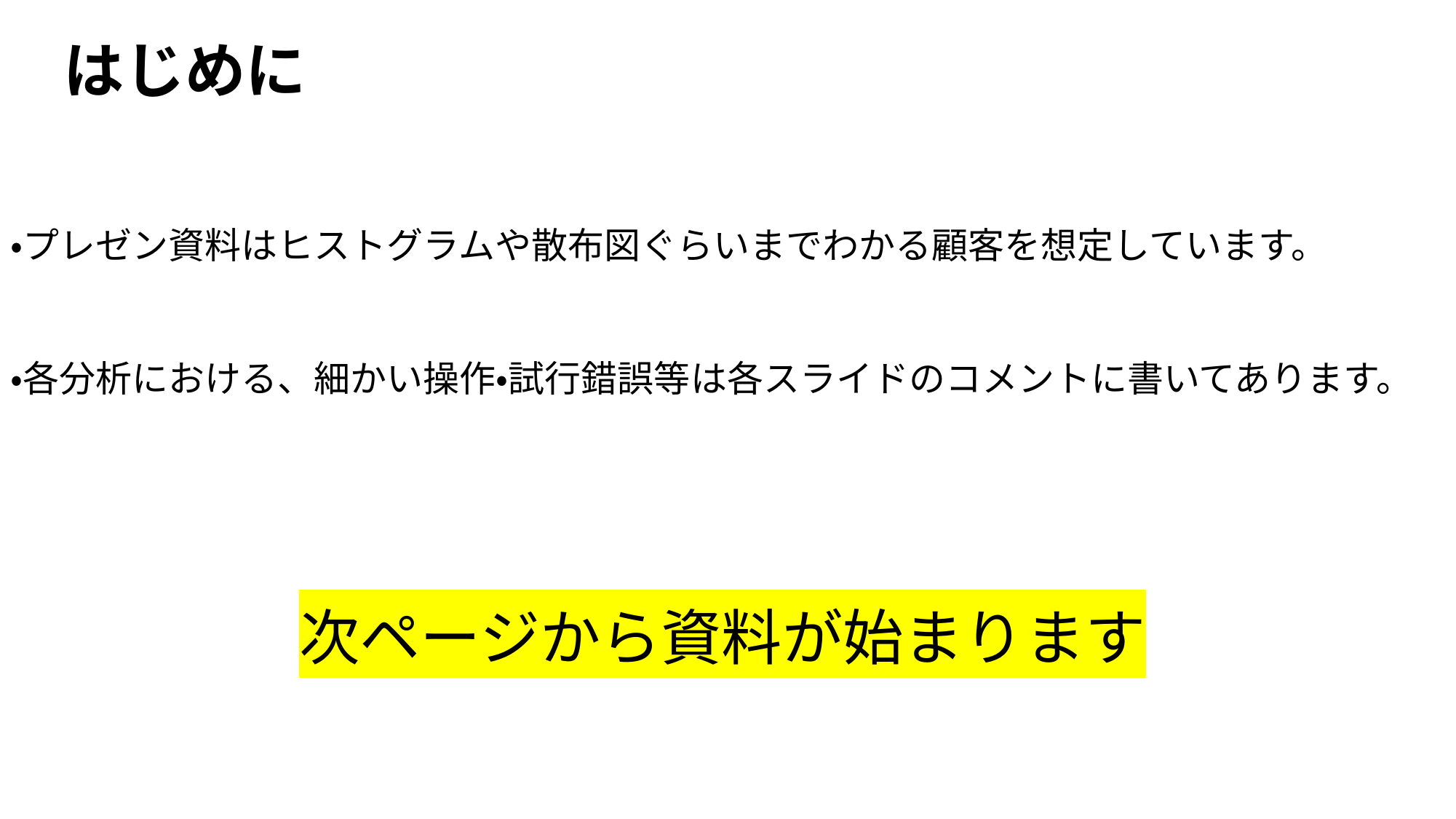

はじめに
・プレゼン資料はヒストグラムや散布図ぐらいまでわかる顧客を想定しています。
・各分析における、細かい操作・試行錯誤等は各スライドのコメントに書いてあります。
次ページから資料が始まります